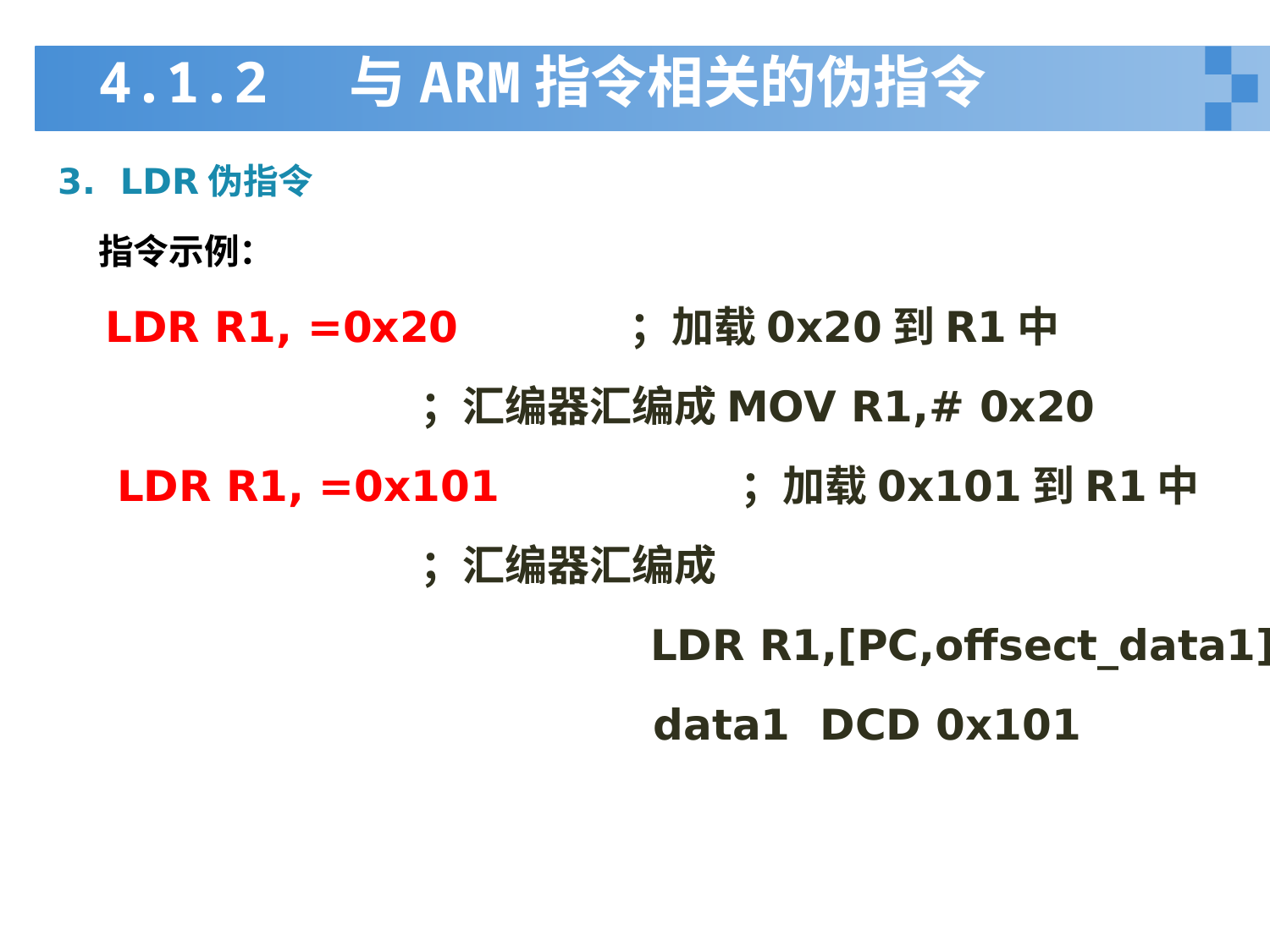

# 4.1.2  与ARM指令相关的伪指令
3.  LDR伪指令
    指令示例：
	LDR R1, =0x20	         ；加载0x20到R1中
                                     ；汇编器汇编成MOV R1,# 0x20
    LDR R1, =0x101		；加载0x101到R1中
                                     ；汇编器汇编成
                                        LDR R1,[PC,offsect_data1]
	                                     data1  DCD 0x101